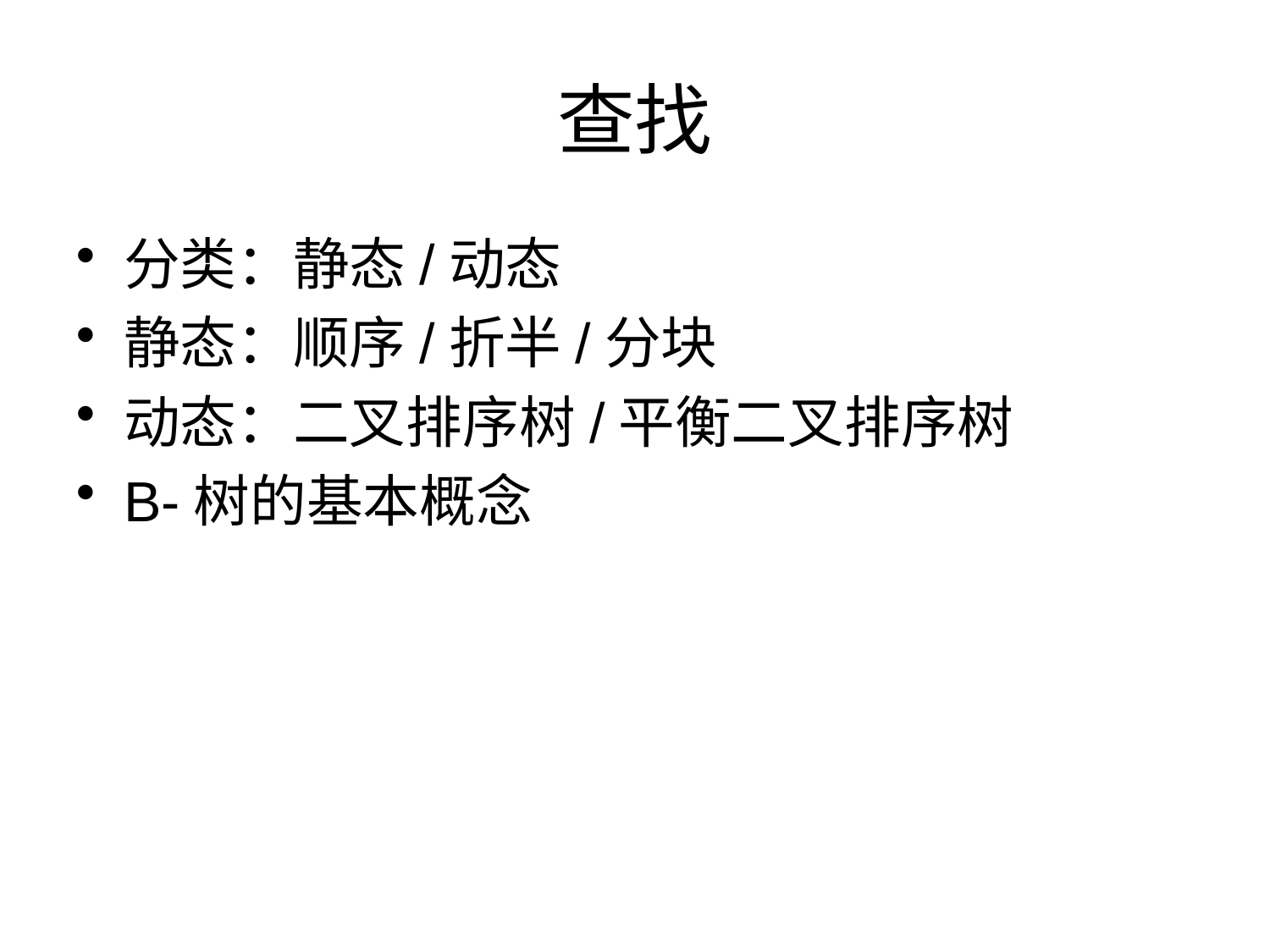

# 查找
分类：静态/动态
静态：顺序/折半/分块
动态：二叉排序树/平衡二叉排序树
B-树的基本概念